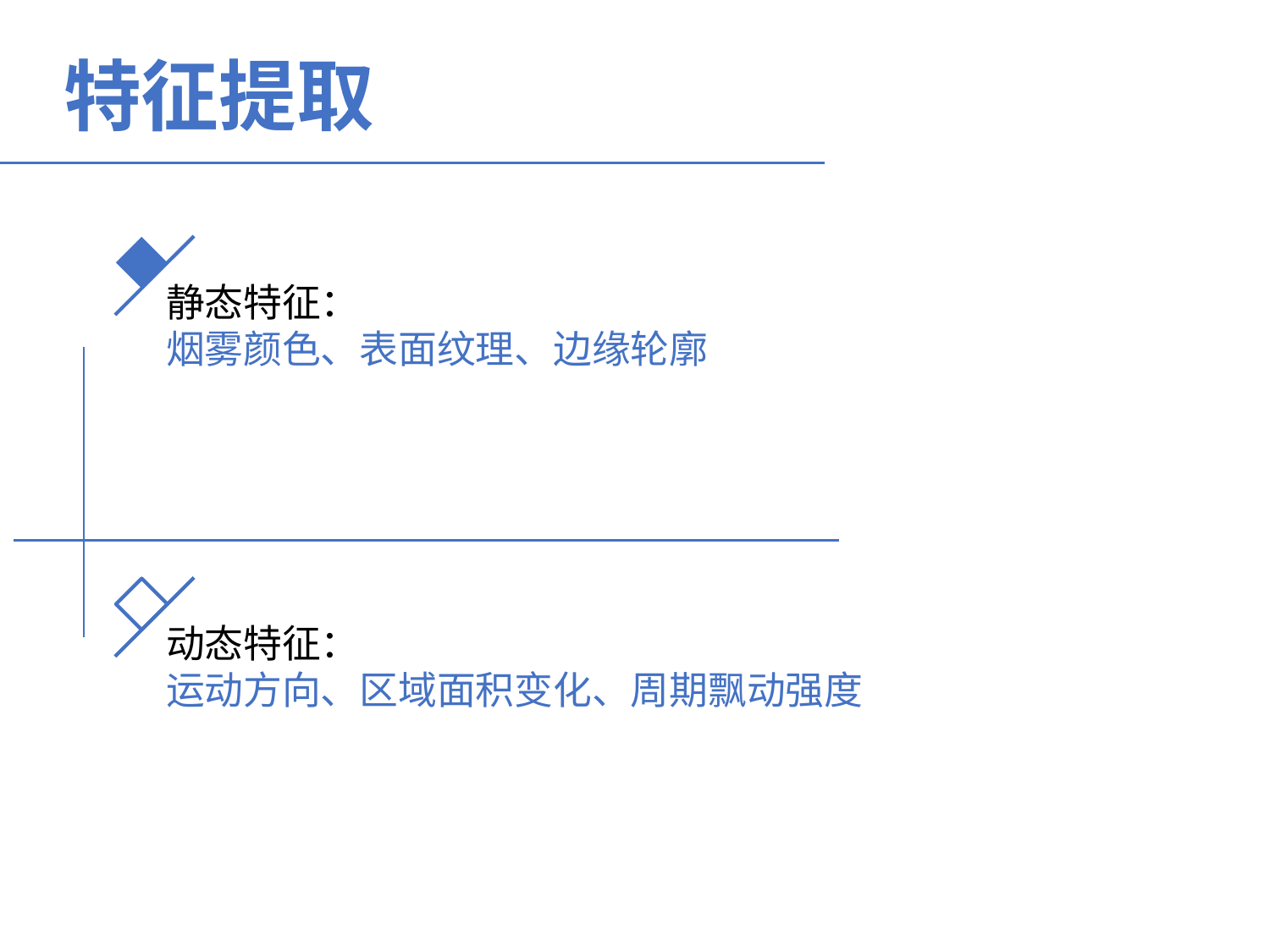

特征提取

静态特征：
烟雾颜色、表面纹理、边缘轮廓

动态特征：
运动方向、区域面积变化、周期飘动强度